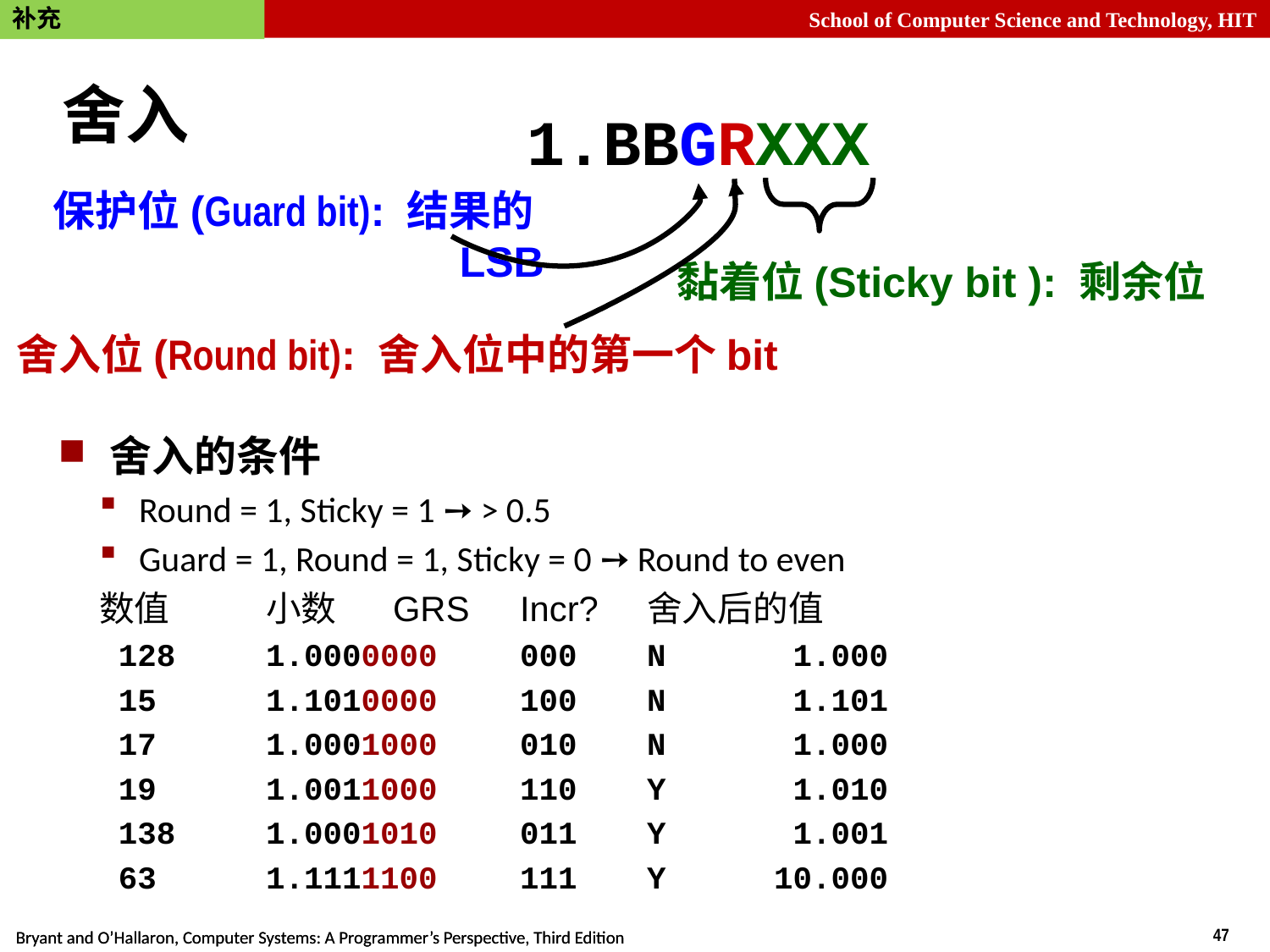

补充
# 舍入
1.BBGRXXX

保护位(Guard bit): 结果的LSB

黏着位(Sticky bit ): 剩余位
舍入位(Round bit): 舍入位中的第一个bit
舍入的条件
Round = 1, Sticky = 1 ➙ > 0.5
Guard = 1, Round = 1, Sticky = 0 ➙ Round to even
数值	小数	GRS	Incr?	舍入后的值
 128	1.0000000	000	N	 1.000
 15	1.1010000	100	N	 1.101
 17	1.0001000	010	N	 1.000
 19	1.0011000	110	Y	 1.010
 138	1.0001010	011	Y	 1.001
 63	1.1111100	111	Y	10.000